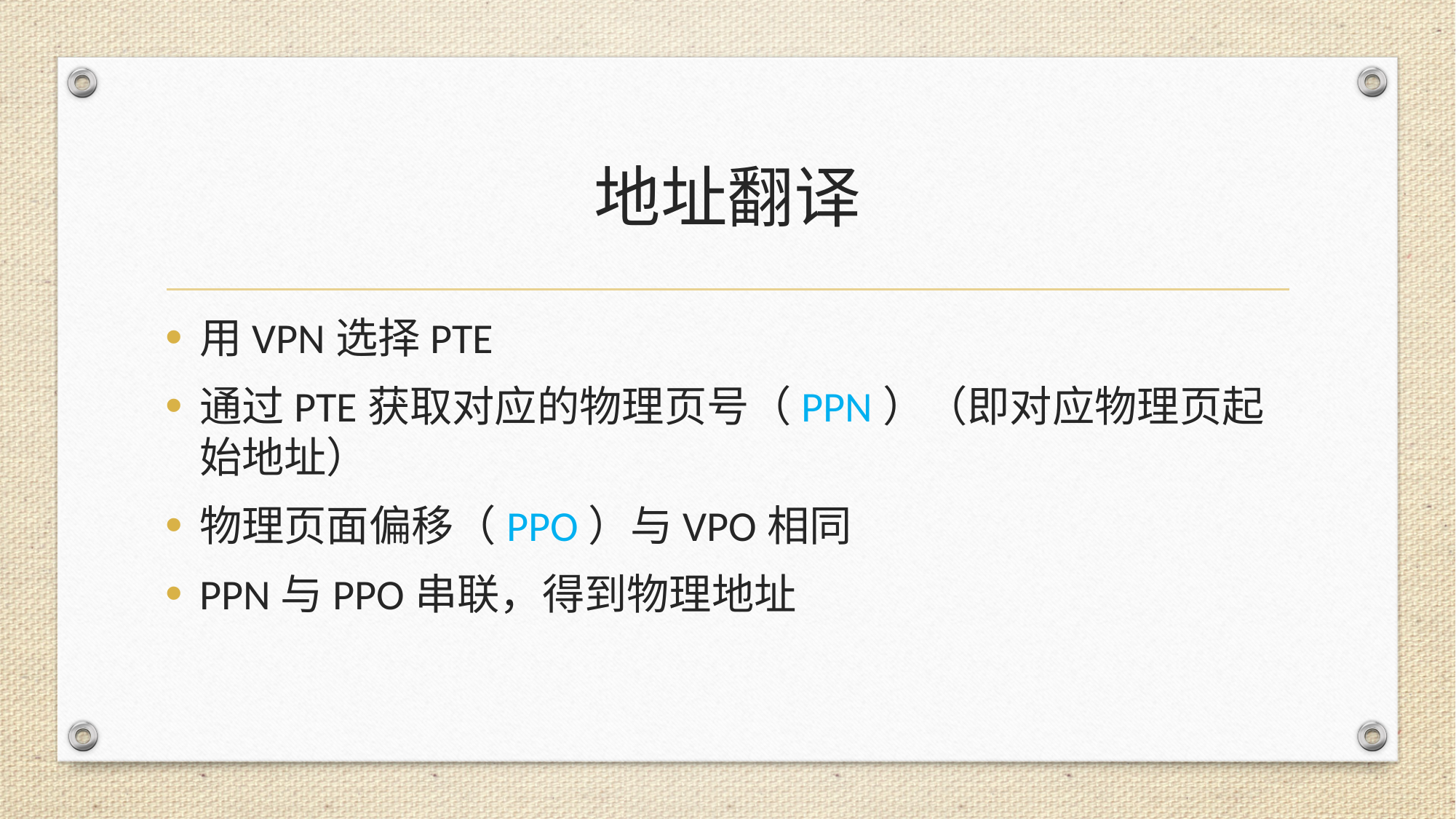

# 地址翻译
用VPN选择PTE
通过PTE获取对应的物理页号（PPN）（即对应物理页起始地址）
物理页面偏移（PPO）与VPO相同
PPN与PPO串联，得到物理地址